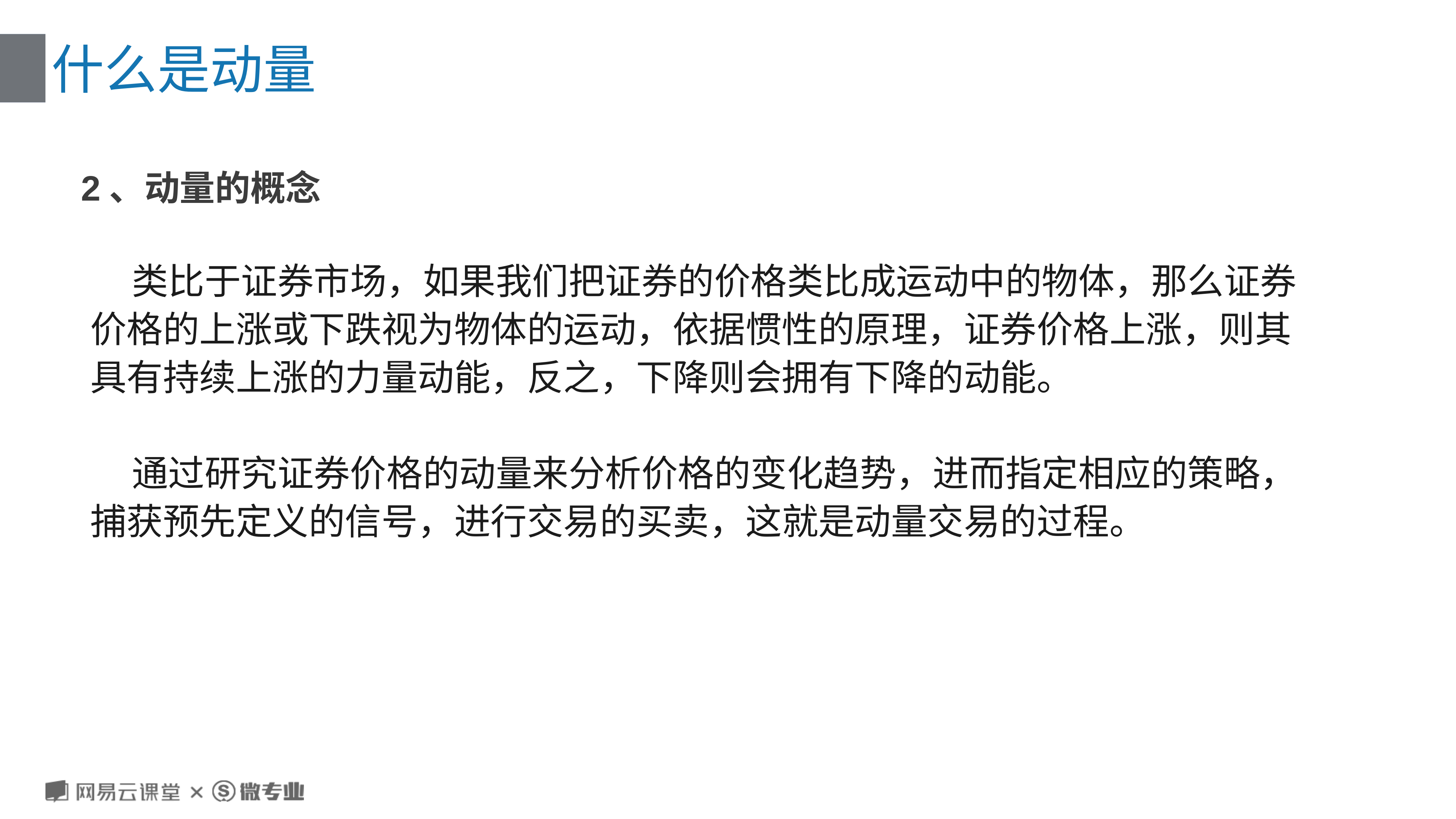

# 什么是动量
2、动量的概念

    类比于证券市场，如果我们把证券的价格类比成运动中的物体，那么证券价格的上涨或下跌视为物体的运动，依据惯性的原理，证券价格上涨，则其具有持续上涨的力量动能，反之，下降则会拥有下降的动能。

    通过研究证券价格的动量来分析价格的变化趋势，进而指定相应的策略，捕获预先定义的信号，进行交易的买卖，这就是动量交易的过程。